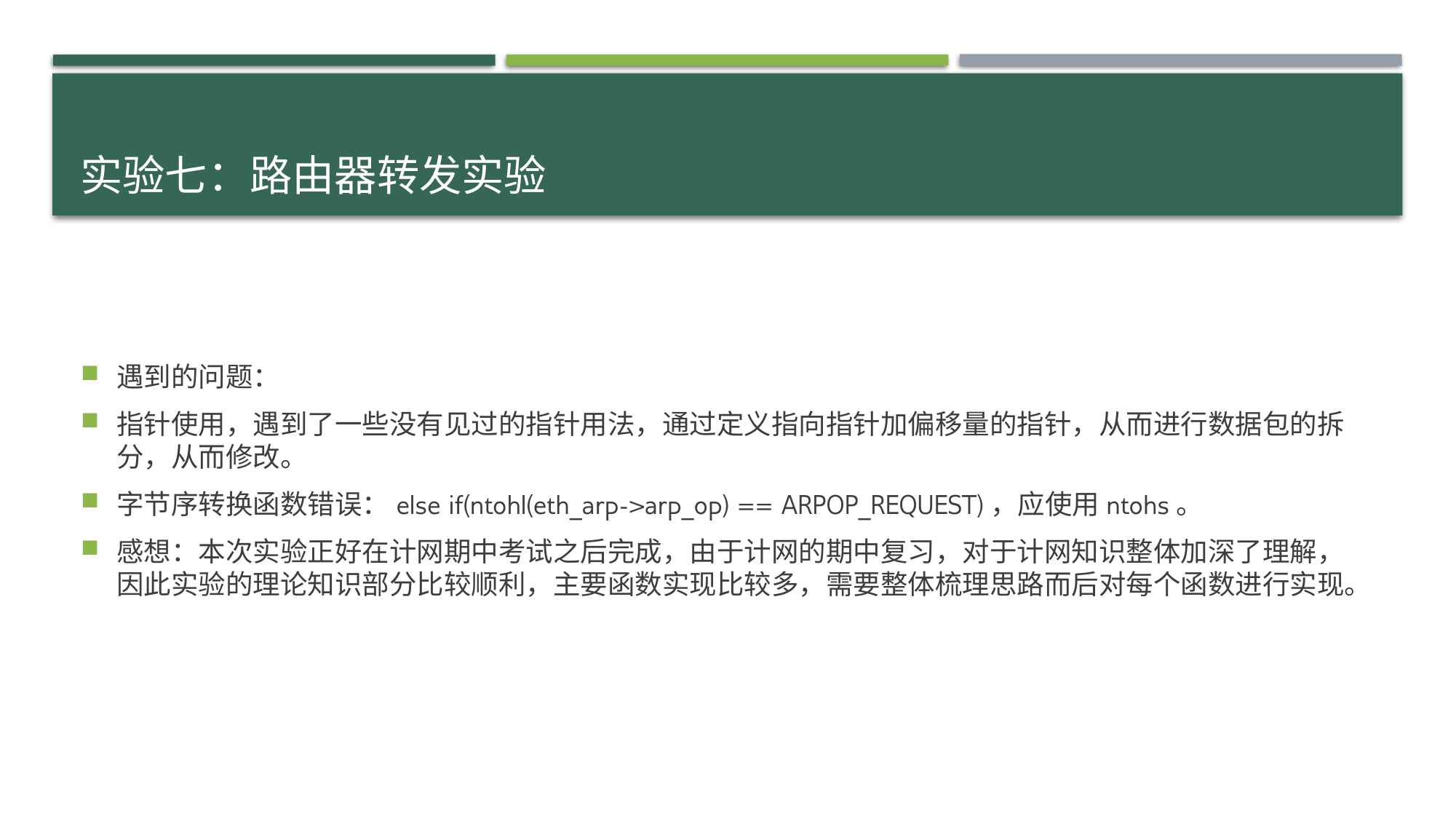

# 实验七：路由器转发实验
遇到的问题：
指针使用，遇到了一些没有见过的指针用法，通过定义指向指针加偏移量的指针，从而进行数据包的拆分，从而修改。
字节序转换函数错误：else if(ntohl(eth_arp->arp_op) == ARPOP_REQUEST)，应使用ntohs。
感想：本次实验正好在计网期中考试之后完成，由于计网的期中复习，对于计网知识整体加深了理解，因此实验的理论知识部分比较顺利，主要函数实现比较多，需要整体梳理思路而后对每个函数进行实现。